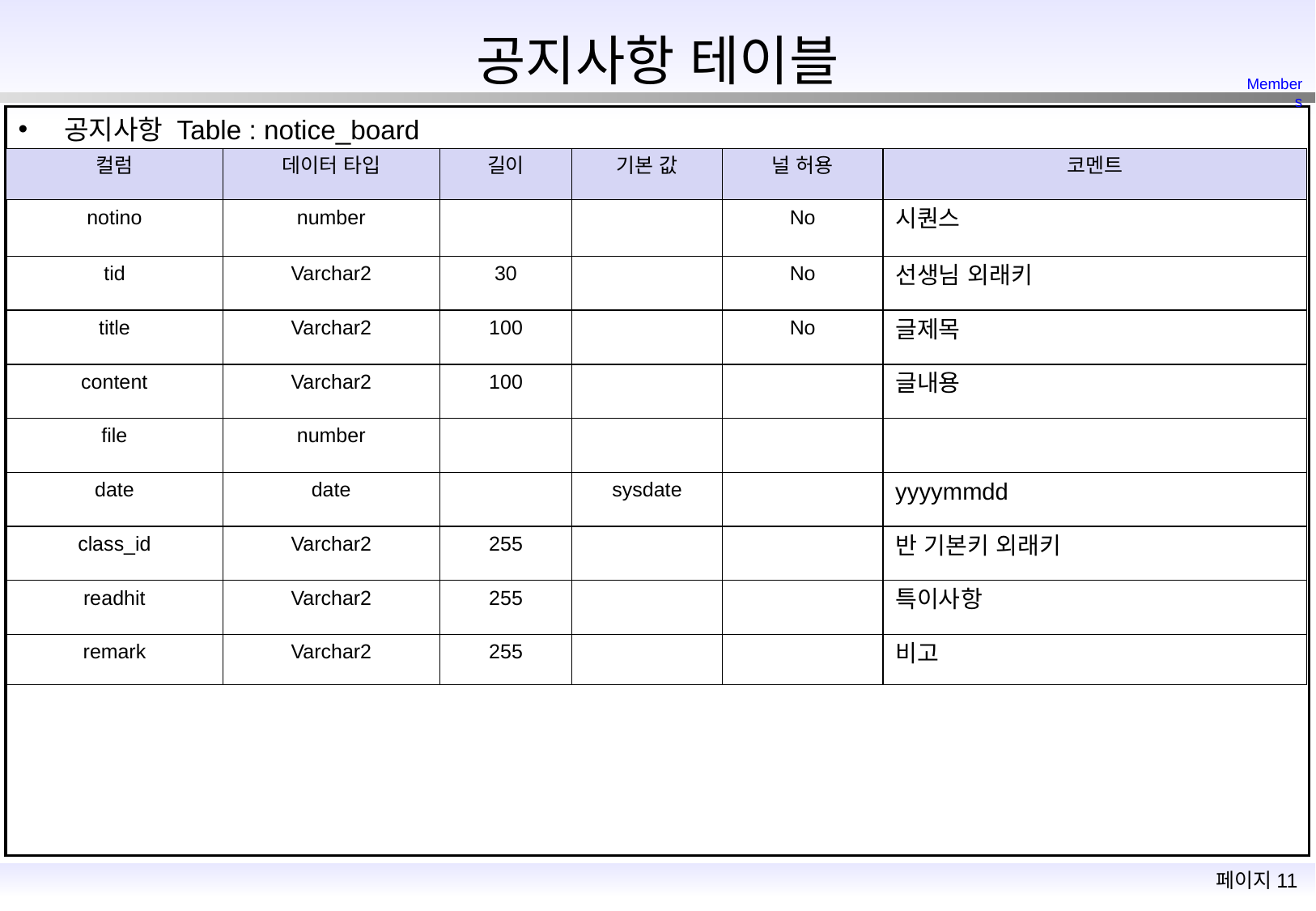

공지사항 테이블
Members
공지사항 Table : notice_board
| 컬럼 | 데이터 타입 | 길이 | 기본 값 | 널 허용 | 코멘트 |
| --- | --- | --- | --- | --- | --- |
| notino | number |  |  | No | 시퀀스 |
| tid | Varchar2 | 30 |  | No | 선생님 외래키 |
| title | Varchar2 | 100 |  | No | 글제목 |
| content | Varchar2 | 100 |  |  | 글내용 |
| file | number |  |  |  |  |
| date | date |  | sysdate |  | yyyymmdd |
| class\_id | Varchar2 | 255 |  |  | 반 기본키 외래키 |
| readhit | Varchar2 | 255 |  |  | 특이사항 |
| remark | Varchar2 | 255 |  |  | 비고 |